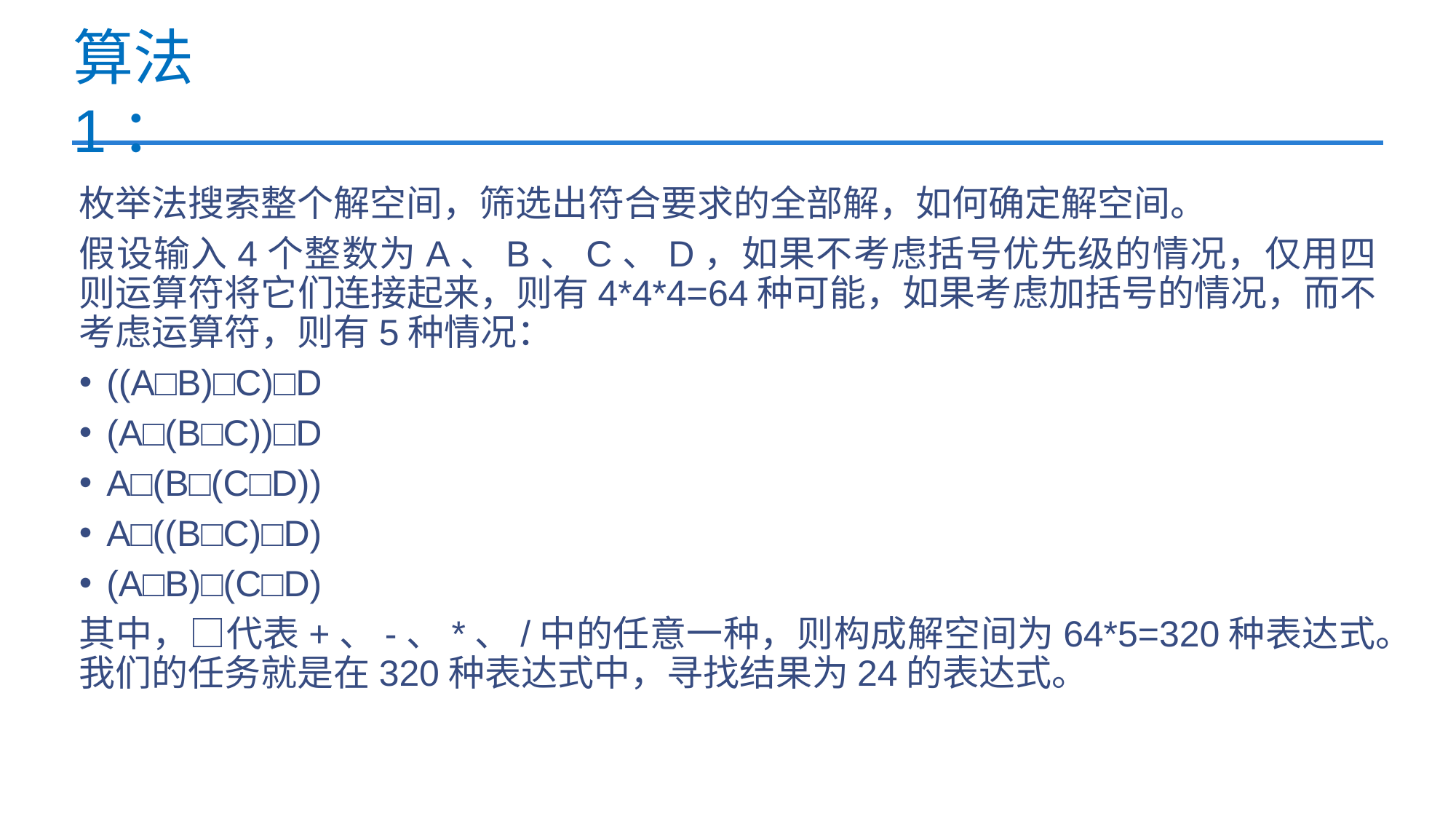

# 算法1：
枚举法搜索整个解空间，筛选出符合要求的全部解，如何确定解空间。
假设输入4个整数为A、B、C、D，如果不考虑括号优先级的情况，仅用四则运算符将它们连接起来，则有4*4*4=64种可能，如果考虑加括号的情况，而不考虑运算符，则有5种情况：
((A□B)□C)□D
(A□(B□C))□D
A□(B□(C□D))
A□((B□C)□D)
(A□B)□(C□D)
其中，□代表+、-、*、/中的任意一种，则构成解空间为64*5=320种表达式。我们的任务就是在320种表达式中，寻找结果为24的表达式。